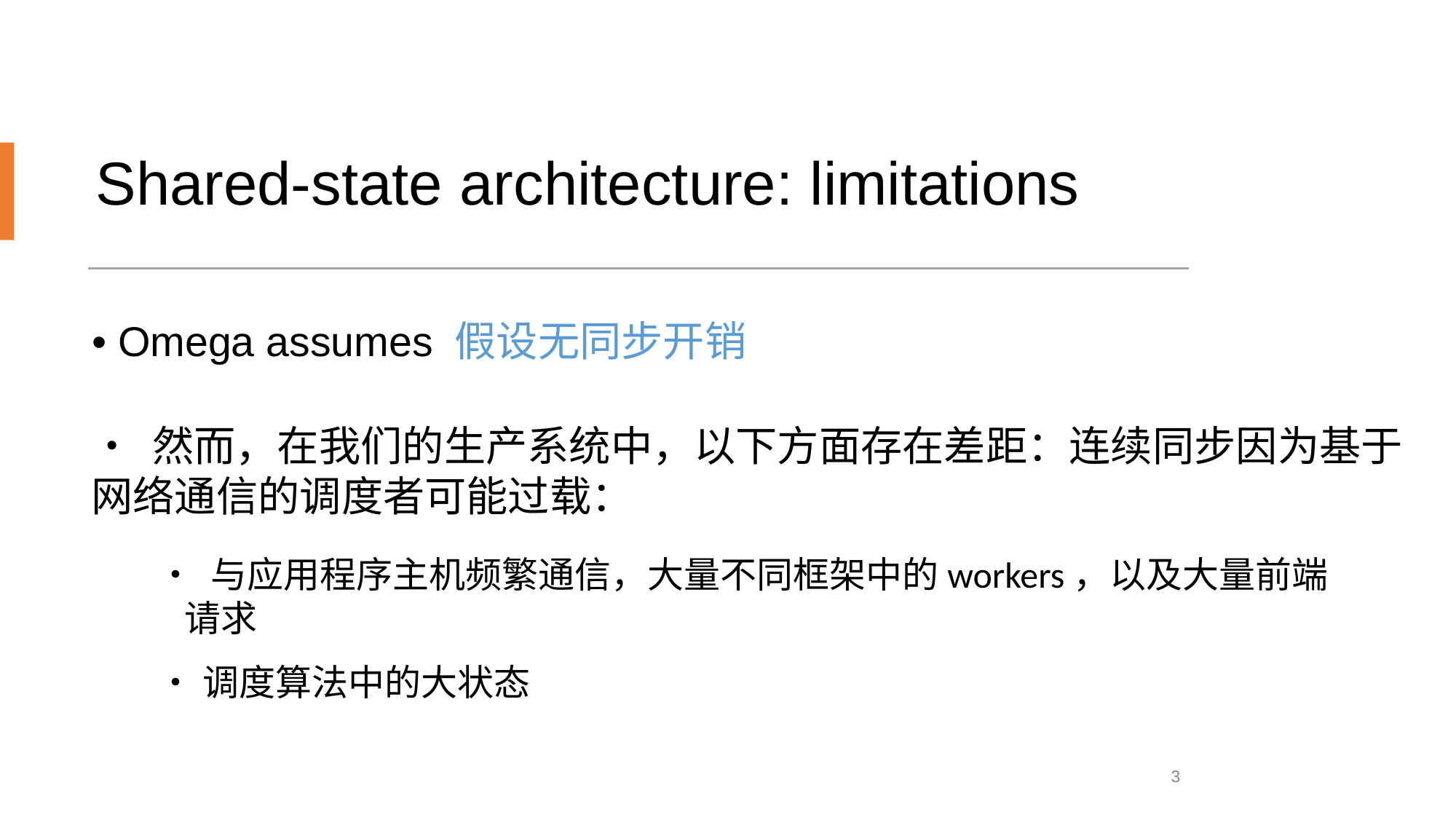

# Shared-state architecture: limitations
• Omega assumes 假设无同步开销
• 然而，在我们的生产系统中，以下方面存在差距：连续同步因为基于
网络通信的调度者可能过载：
• 与应用程序主机频繁通信，大量不同框架中的workers，以及大量前端
请求
•调度算法中的大状态
3